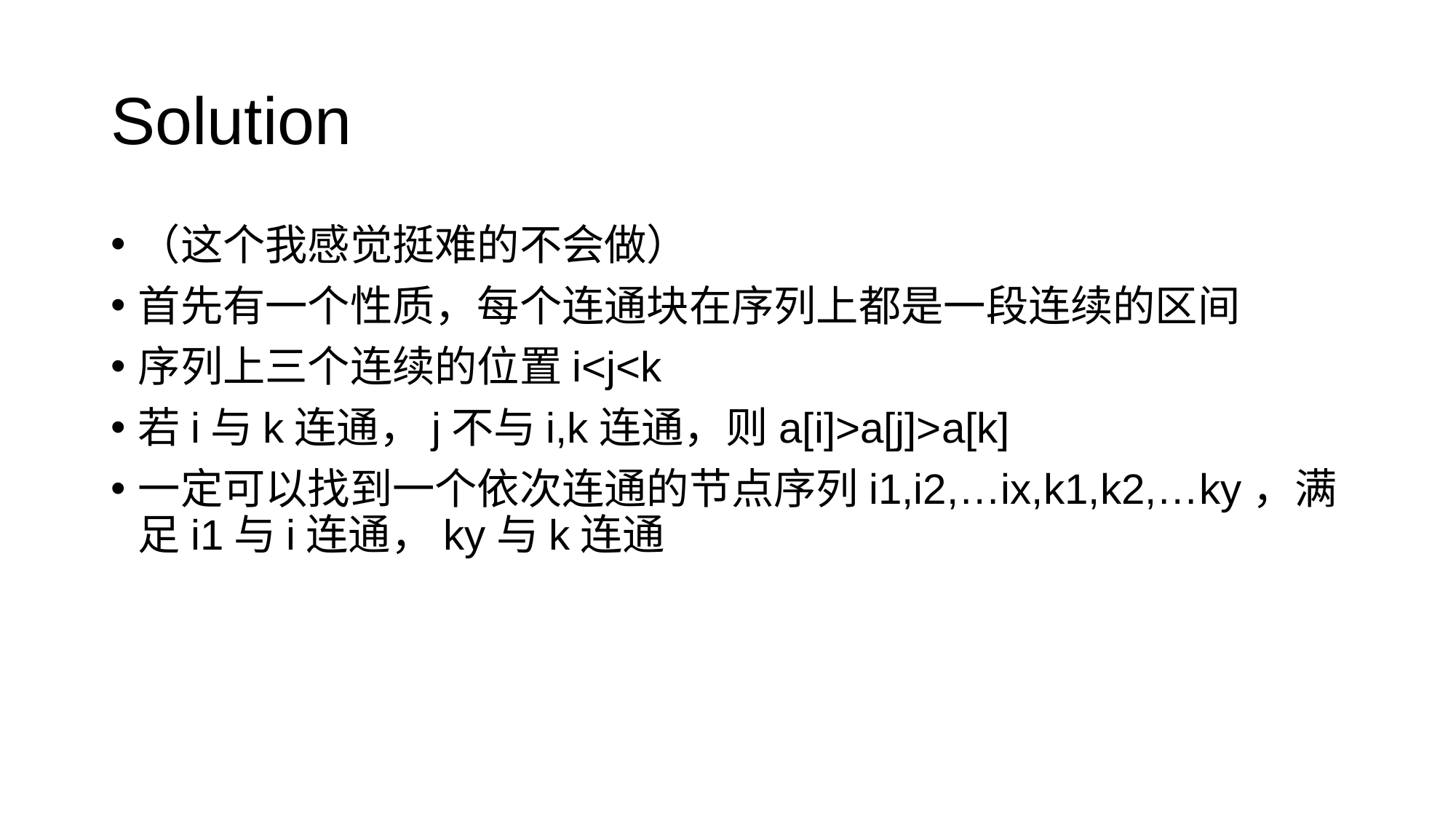

# Solution
（这个我感觉挺难的不会做）
首先有一个性质，每个连通块在序列上都是一段连续的区间
序列上三个连续的位置i<j<k
若i与k连通，j不与i,k连通，则a[i]>a[j]>a[k]
一定可以找到一个依次连通的节点序列i1,i2,…ix,k1,k2,…ky，满足i1与i连通，ky与k连通